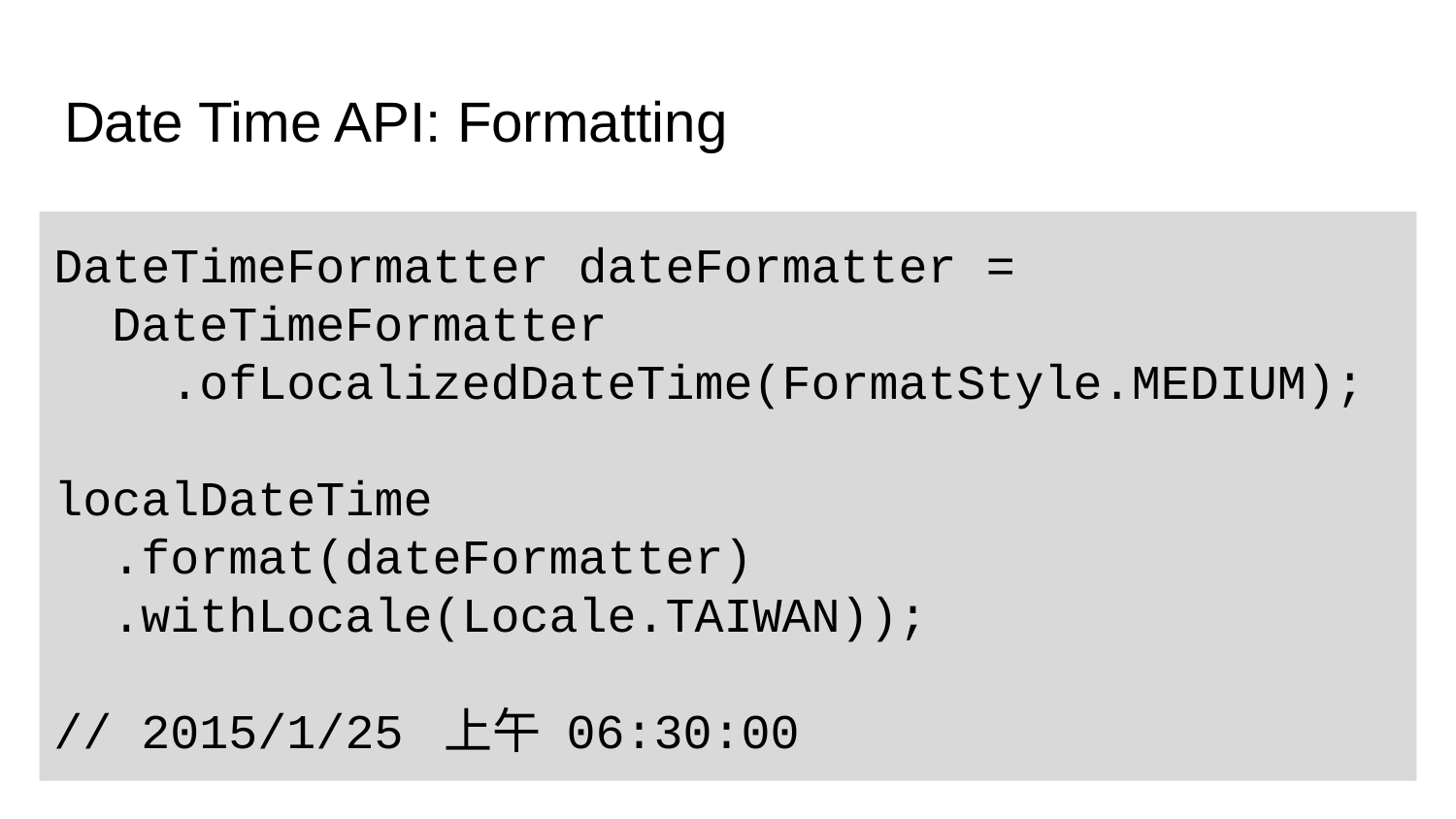

# Date Time API: Formatting
DateTimeFormatter dateFormatter =
  DateTimeFormatter
    .ofLocalizedDateTime(FormatStyle.MEDIUM);

localDateTime
  .format(dateFormatter)
  .withLocale(Locale.TAIWAN));

// 2015/1/25 上午 06:30:00